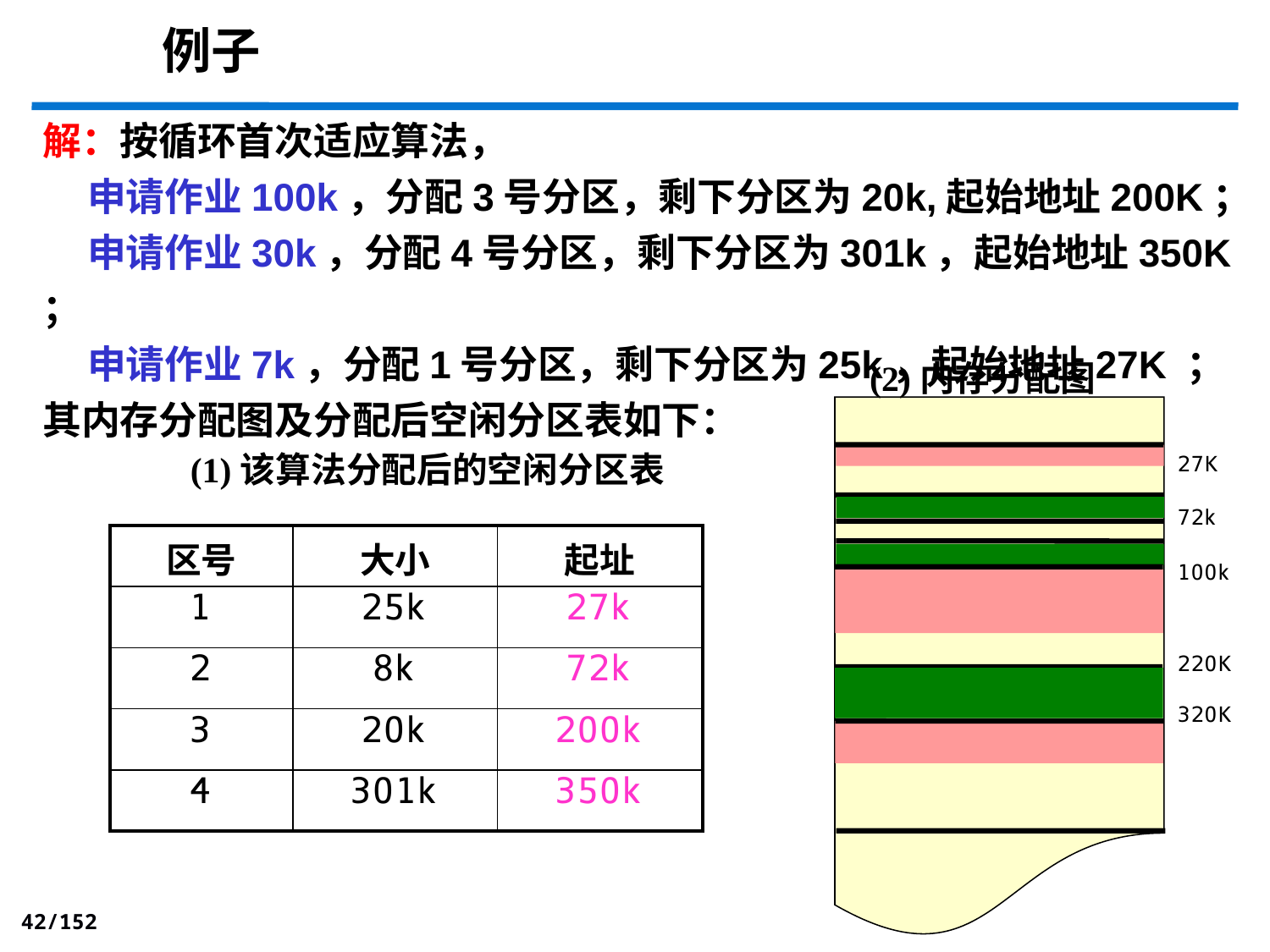

例子
解：按循环首次适应算法，
    申请作业100k，分配3号分区，剩下分区为20k,起始地址200K；
    申请作业30k，分配4号分区，剩下分区为301k，起始地址350K ；
    申请作业7k，分配1号分区，剩下分区为25k，起始地址27K ；
其内存分配图及分配后空闲分区表如下：
(2)内存分配图

27K

72k

100k

220K

320K

(1)该算法分配后的空闲分区表

| 区号 | 大小 | 起址 |
| --- | --- | --- |
| 1 | 25k | 27k |
| 2 | 8k | 72k |
| 3 | 20k | 200k |
| 4 | 301k | 350k |